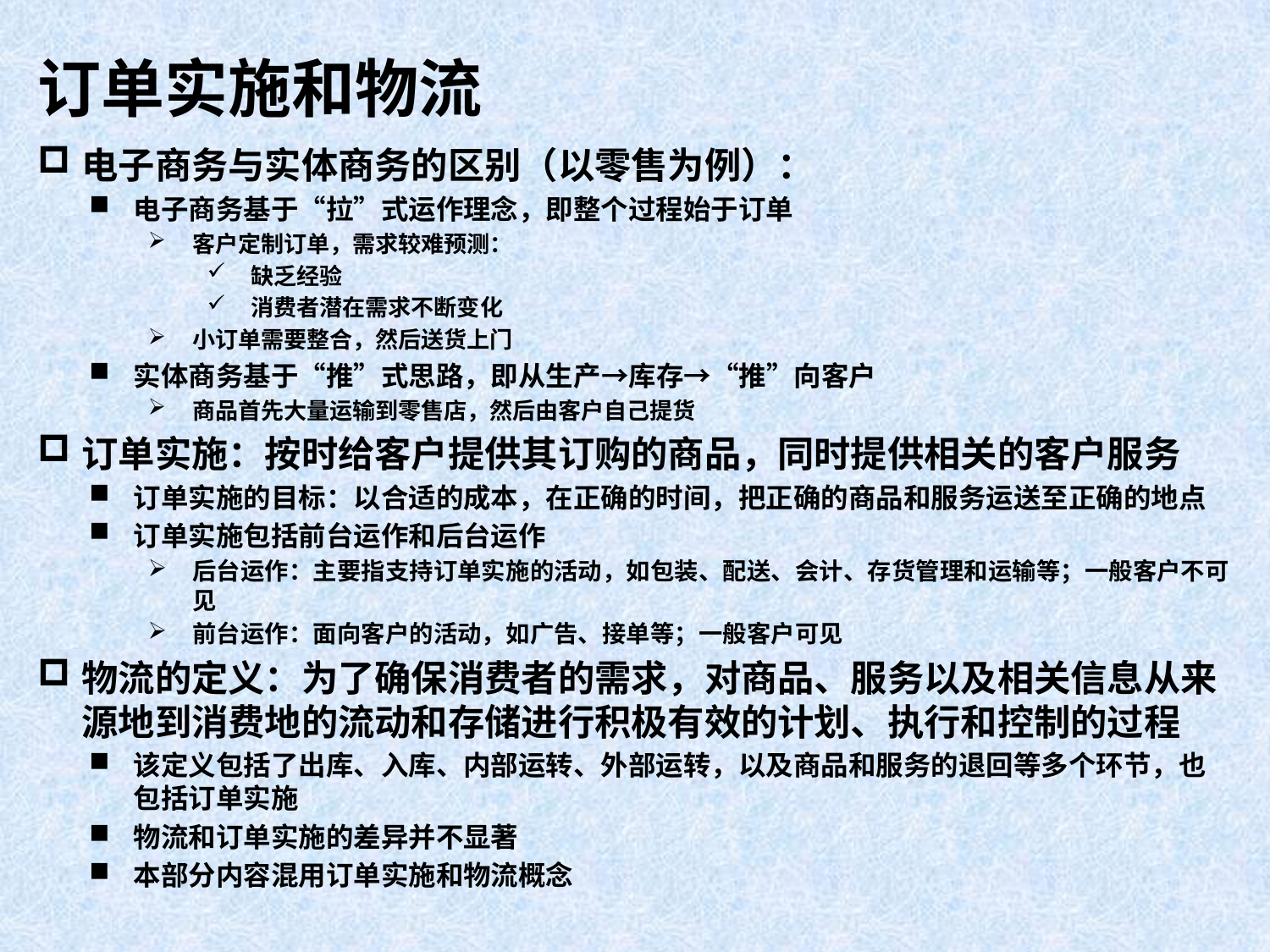

# 订单实施和物流
电子商务与实体商务的区别（以零售为例）：
电子商务基于“拉”式运作理念，即整个过程始于订单
客户定制订单，需求较难预测：
缺乏经验
消费者潜在需求不断变化
小订单需要整合，然后送货上门
实体商务基于“推”式思路，即从生产→库存→“推”向客户
商品首先大量运输到零售店，然后由客户自己提货
订单实施：按时给客户提供其订购的商品，同时提供相关的客户服务
订单实施的目标：以合适的成本，在正确的时间，把正确的商品和服务运送至正确的地点
订单实施包括前台运作和后台运作
后台运作：主要指支持订单实施的活动，如包装、配送、会计、存货管理和运输等；一般客户不可见
前台运作：面向客户的活动，如广告、接单等；一般客户可见
物流的定义：为了确保消费者的需求，对商品、服务以及相关信息从来源地到消费地的流动和存储进行积极有效的计划、执行和控制的过程
该定义包括了出库、入库、内部运转、外部运转，以及商品和服务的退回等多个环节，也包括订单实施
物流和订单实施的差异并不显著
本部分内容混用订单实施和物流概念